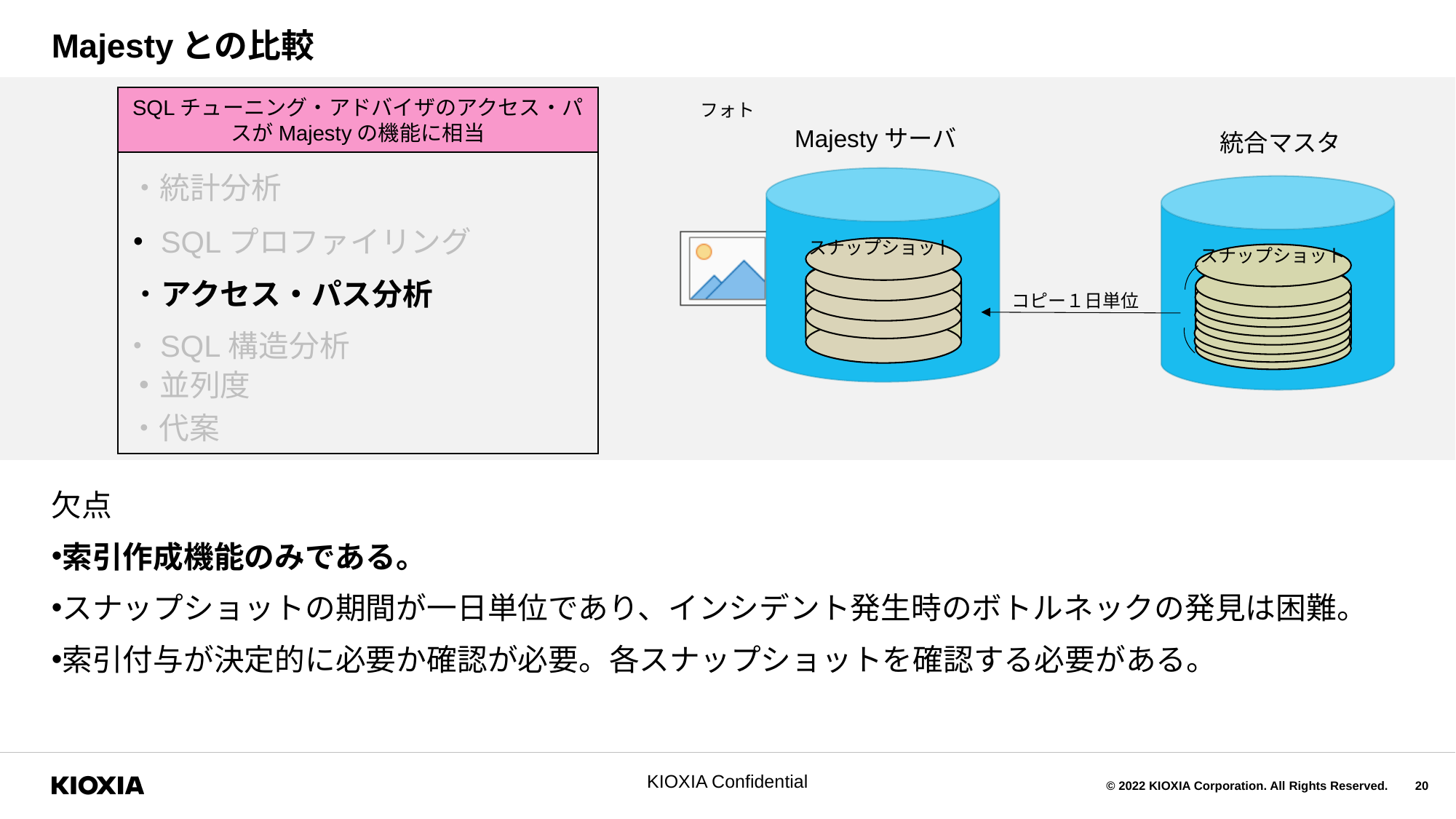

# Majestyとの比較

SQLチューニング・アドバイザのアクセス・パスがMajestyの機能に相当

・統計分析
・SQLプロファイリング
・アクセス・パス分析
・SQL構造分析
・並列度
・代案
Majestyサーバ
統合マスタ

スナップショット

スナップショット

コピー１日単位

欠点
索引作成機能のみである。
スナップショットの期間が一日単位であり、インシデント発生時のボトルネックの発見は困難。
索引付与が決定的に必要か確認が必要。各スナップショットを確認する必要がある。

KIOXIA Confidential